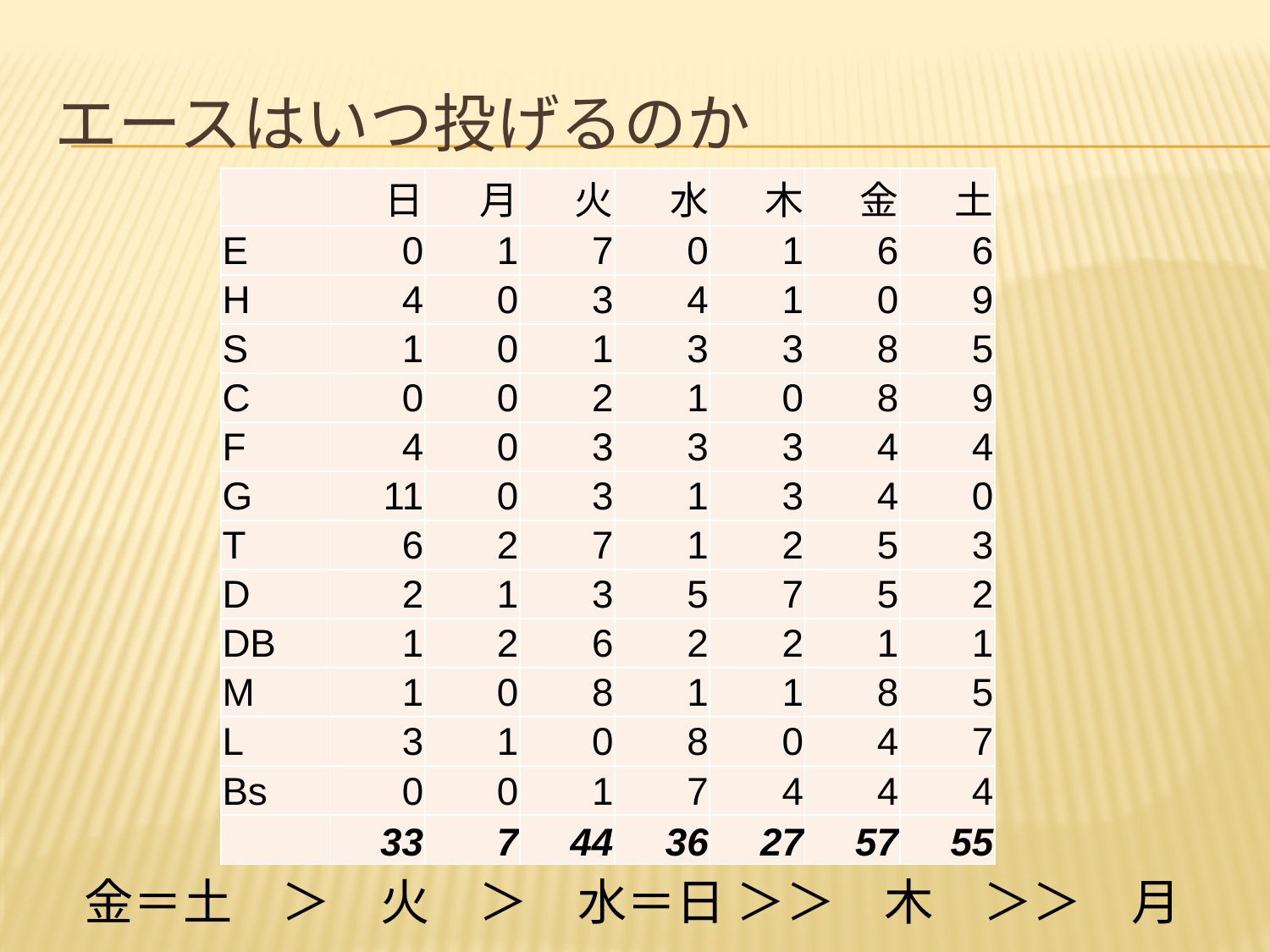

# エースはいつ投げるのか
|  | 日 | 月 | 火 | 水 | 木 | 金 | 土 |
| --- | --- | --- | --- | --- | --- | --- | --- |
| E | 0 | 1 | 7 | 0 | 1 | 6 | 6 |
| H | 4 | 0 | 3 | 4 | 1 | 0 | 9 |
| S | 1 | 0 | 1 | 3 | 3 | 8 | 5 |
| C | 0 | 0 | 2 | 1 | 0 | 8 | 9 |
| F | 4 | 0 | 3 | 3 | 3 | 4 | 4 |
| G | 11 | 0 | 3 | 1 | 3 | 4 | 0 |
| T | 6 | 2 | 7 | 1 | 2 | 5 | 3 |
| D | 2 | 1 | 3 | 5 | 7 | 5 | 2 |
| DB | 1 | 2 | 6 | 2 | 2 | 1 | 1 |
| M | 1 | 0 | 8 | 1 | 1 | 8 | 5 |
| L | 3 | 1 | 0 | 8 | 0 | 4 | 7 |
| Bs | 0 | 0 | 1 | 7 | 4 | 4 | 4 |
|  | 33 | 7 | 44 | 36 | 27 | 57 | 55 |
金＝土　＞　火　＞　水＝日 ＞＞　木　＞＞　月